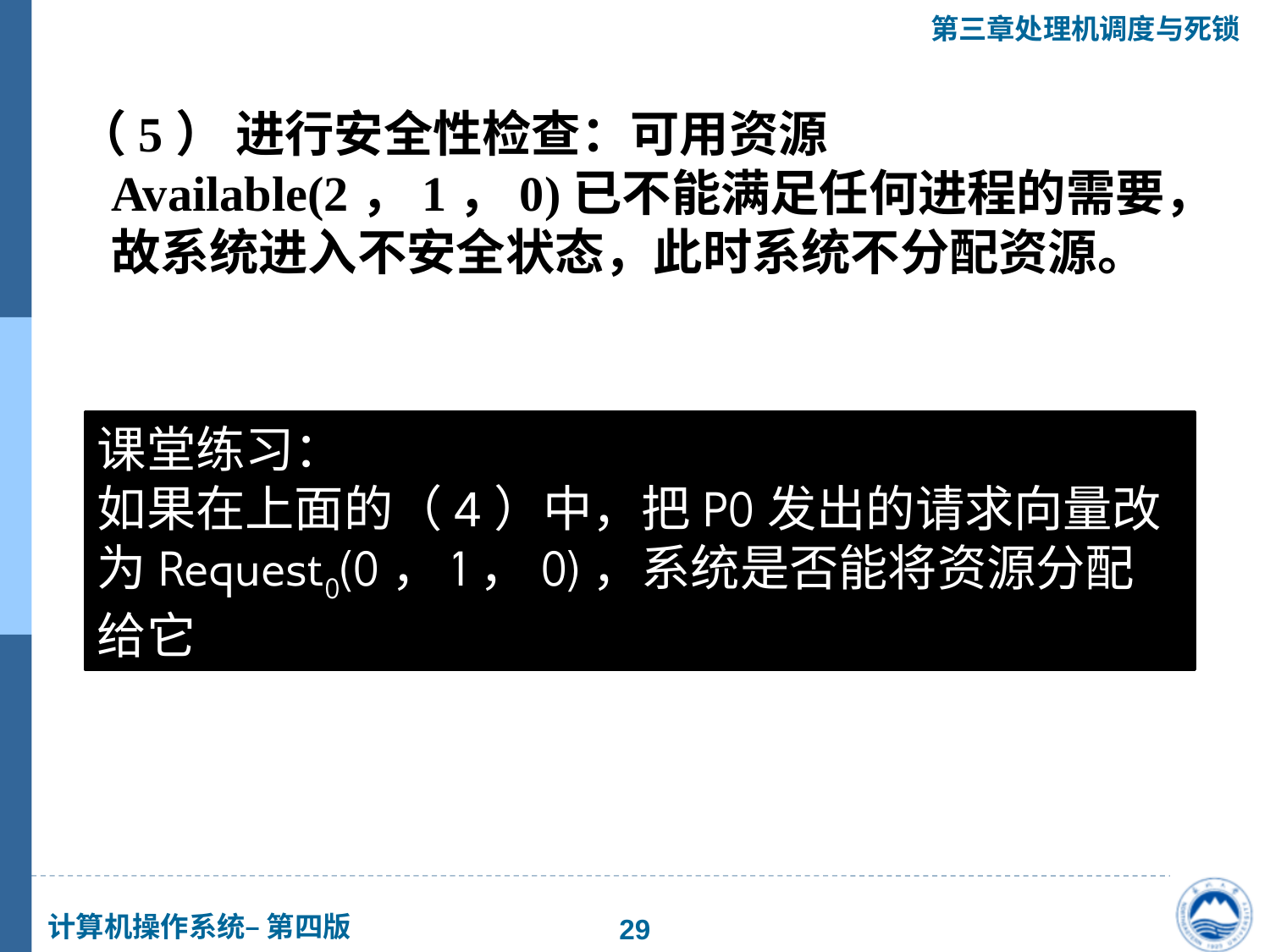

（5） 进行安全性检查：可用资源Available(2，1，0)已不能满足任何进程的需要，故系统进入不安全状态，此时系统不分配资源。
课堂练习：
如果在上面的（4）中，把P0发出的请求向量改为Request0(0，1，0)，系统是否能将资源分配给它